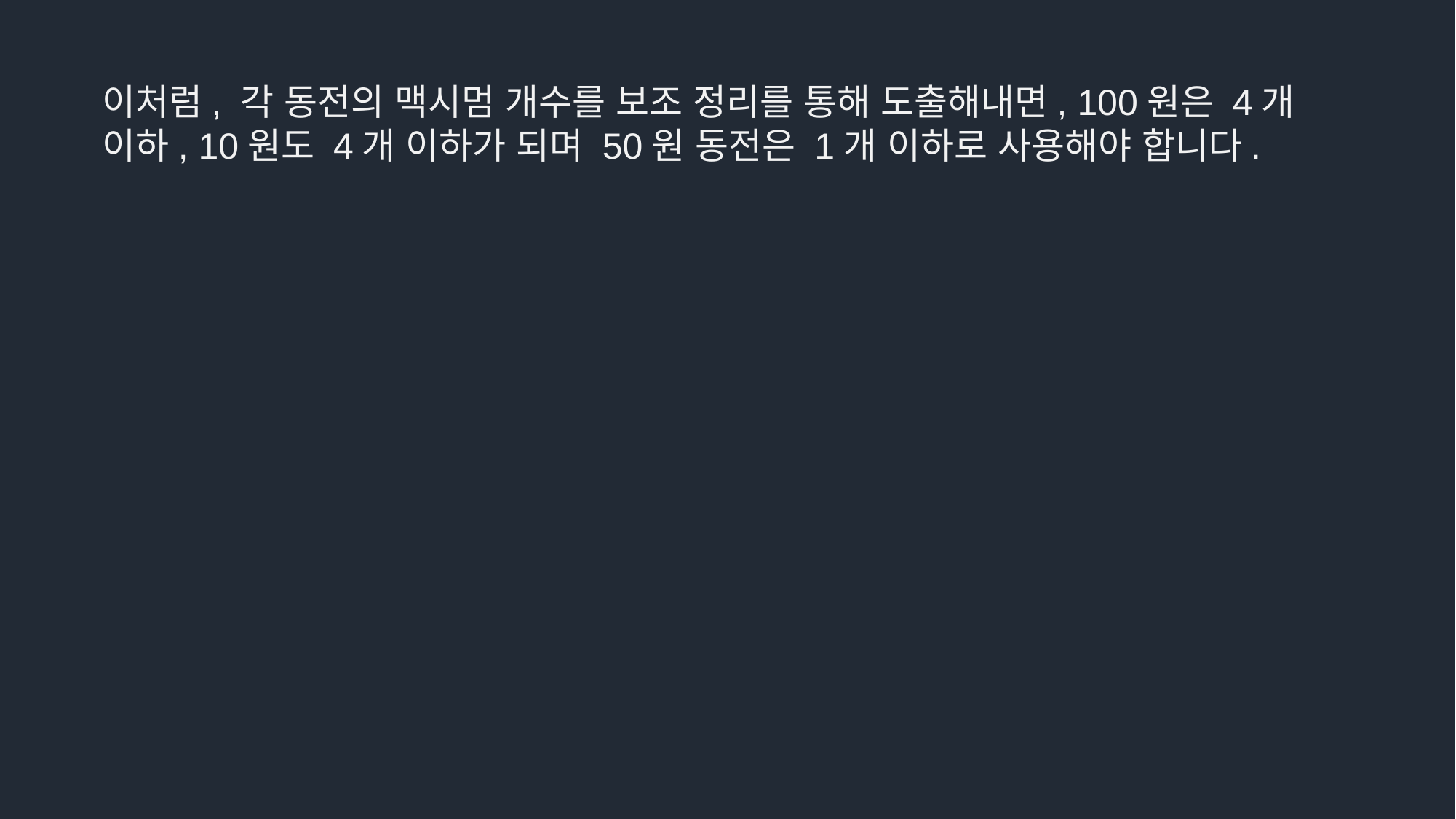

이처럼, 각 동전의 맥시멈 개수를 보조 정리를 통해 도출해내면, 100원은 4개 이하, 10원도 4개 이하가 되며 50원 동전은 1개 이하로 사용해야 합니다.